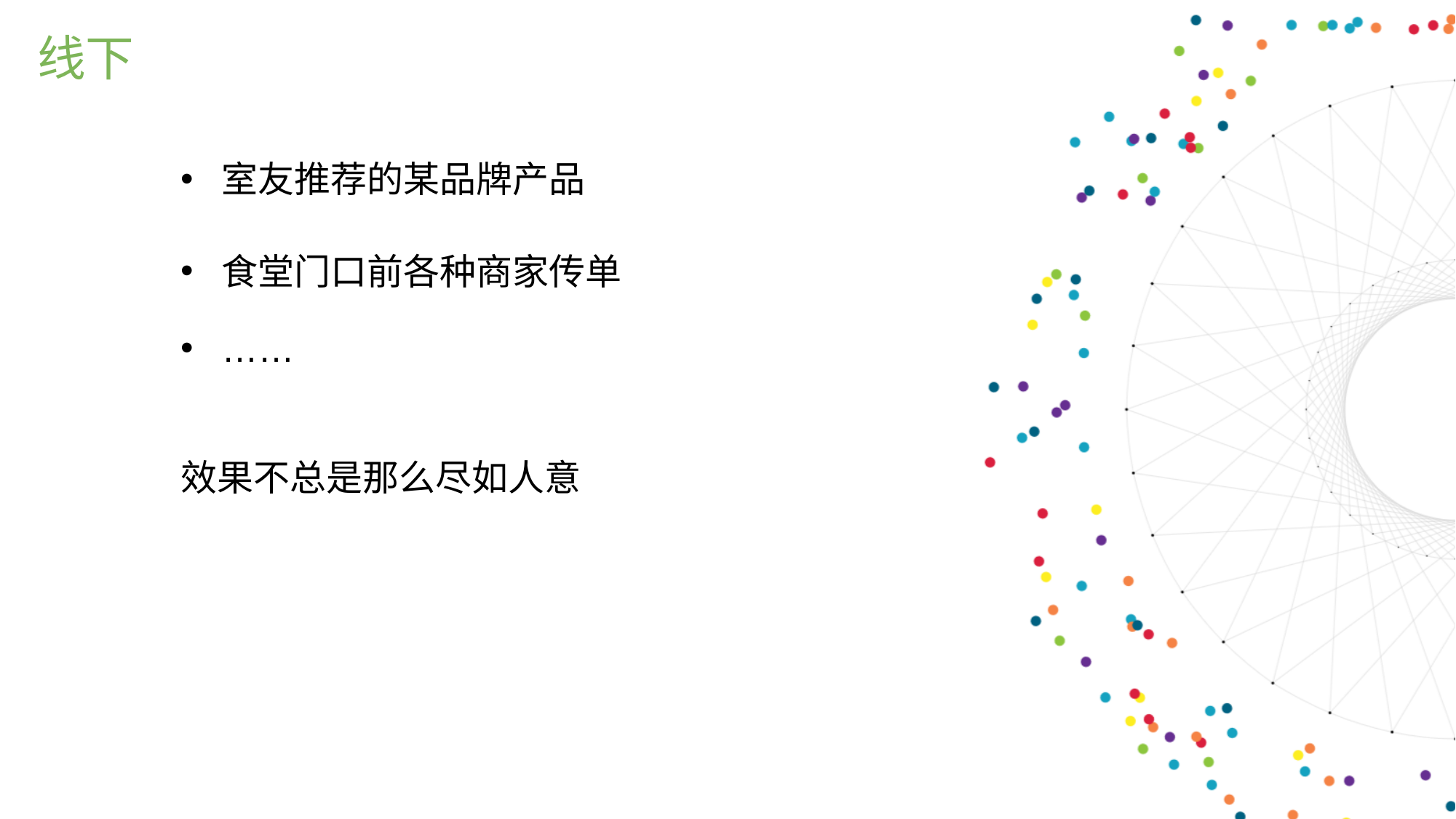

线下
室友推荐的某品牌产品
食堂门口前各种商家传单
……
效果不总是那么尽如人意